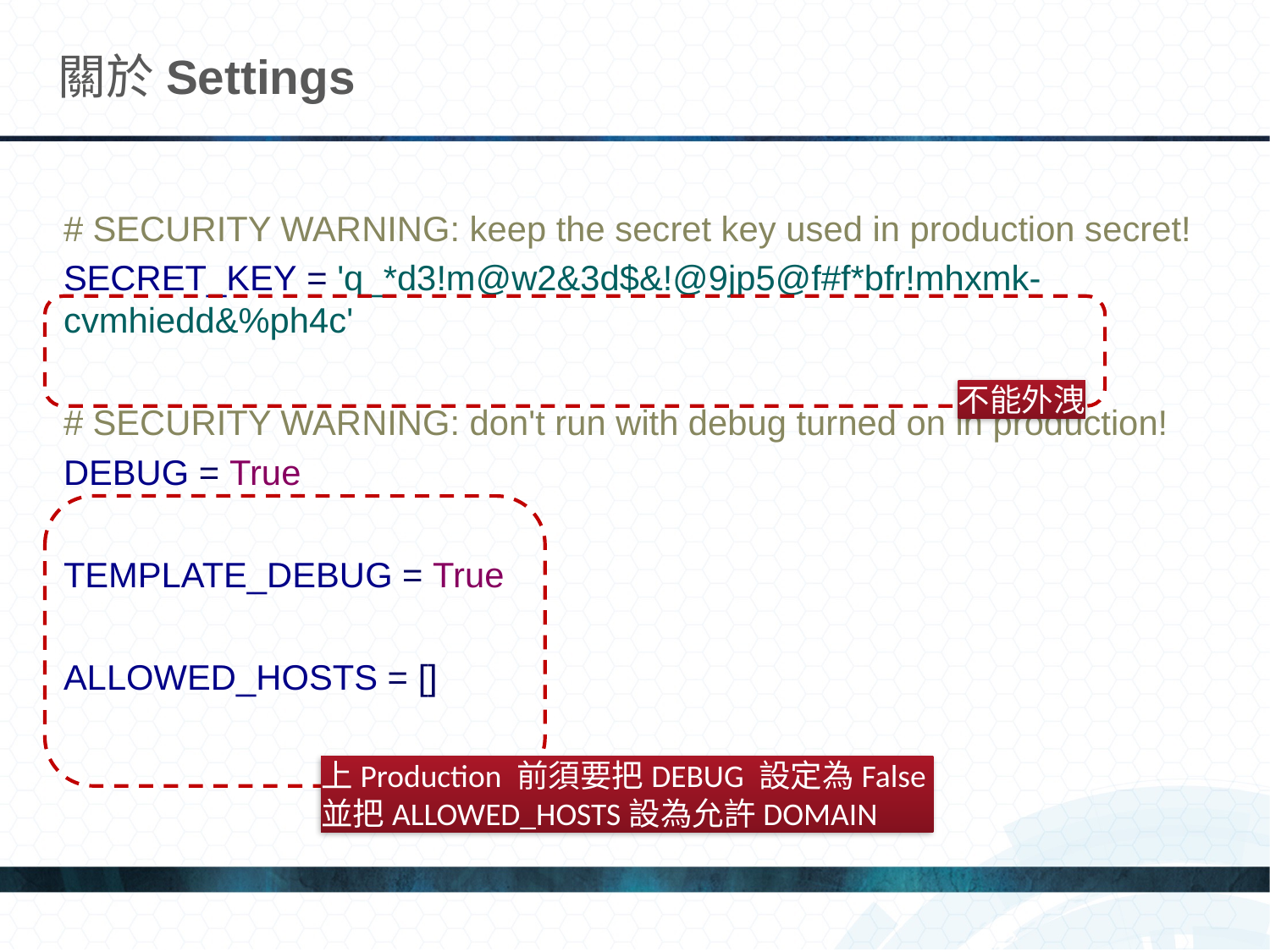

# 關於Settings
# SECURITY WARNING: keep the secret key used in production secret!
SECRET_KEY = 'q_*d3!m@w2&3d$&!@9jp5@f#f*bfr!mhxmk-cvmhiedd&%ph4c'

# SECURITY WARNING: don't run with debug turned on in production!
DEBUG = True

TEMPLATE_DEBUG = True

ALLOWED_HOSTS = []

不能外洩

上Production 前須要把DEBUG 設定為False
並把ALLOWED_HOSTS設為允許DOMAIN